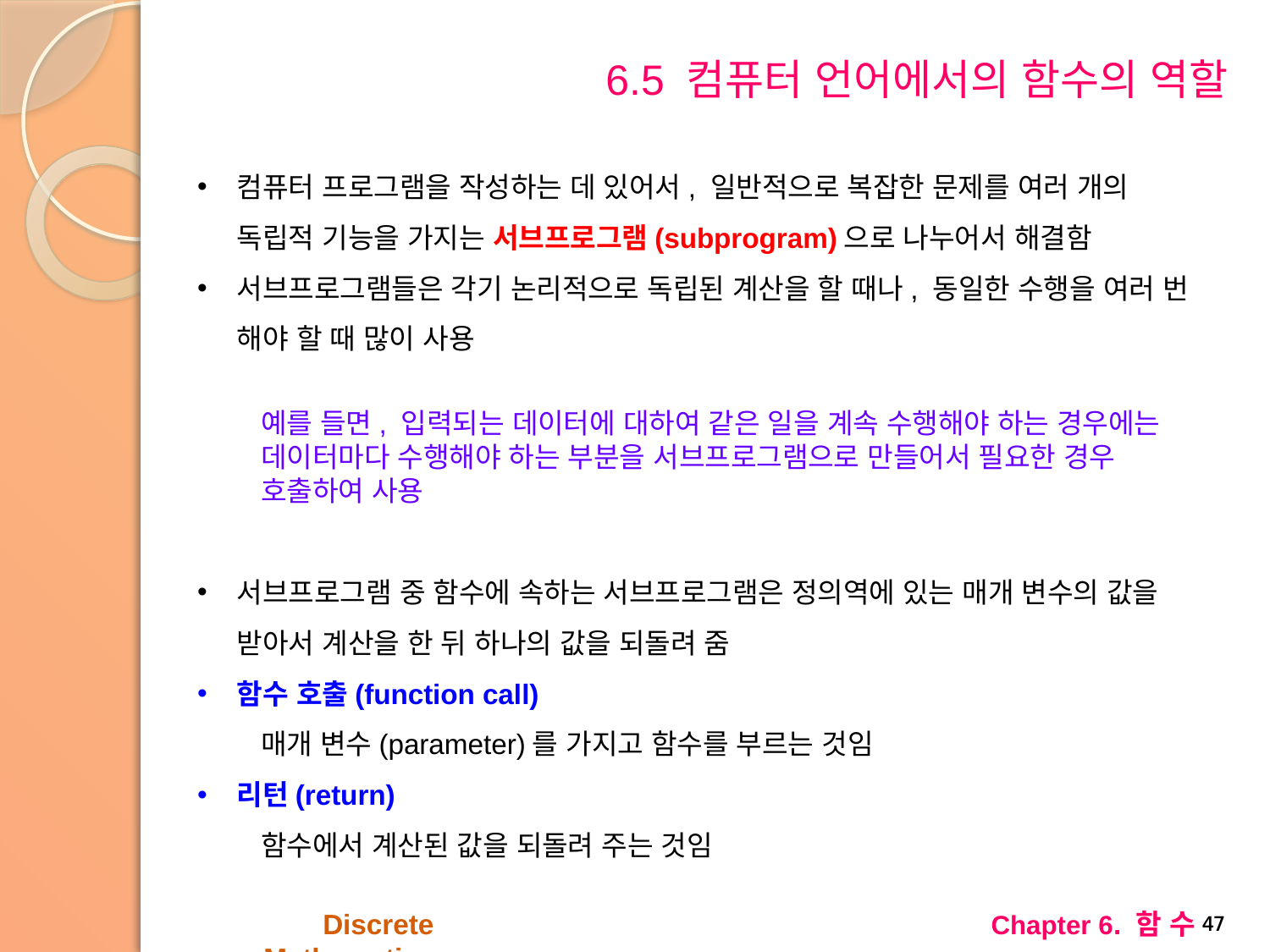

# 6.5 컴퓨터 언어에서의 함수의 역할
컴퓨터 프로그램을 작성하는 데 있어서, 일반적으로 복잡한 문제를 여러 개의 독립적 기능을 가지는 서브프로그램(subprogram)으로 나누어서 해결함
서브프로그램들은 각기 논리적으로 독립된 계산을 할 때나, 동일한 수행을 여러 번 해야 할 때 많이 사용

예를 들면, 입력되는 데이터에 대하여 같은 일을 계속 수행해야 하는 경우에는 데이터마다 수행해야 하는 부분을 서브프로그램으로 만들어서 필요한 경우 호출하여 사용

서브프로그램 중 함수에 속하는 서브프로그램은 정의역에 있는 매개 변수의 값을 받아서 계산을 한 뒤 하나의 값을 되돌려 줌
함수 호출(function call)
매개 변수(parameter)를 가지고 함수를 부르는 것임
리턴(return)
함수에서 계산된 값을 되돌려 주는 것임
Discrete Mathematics
Chapter 6. 함 수
47